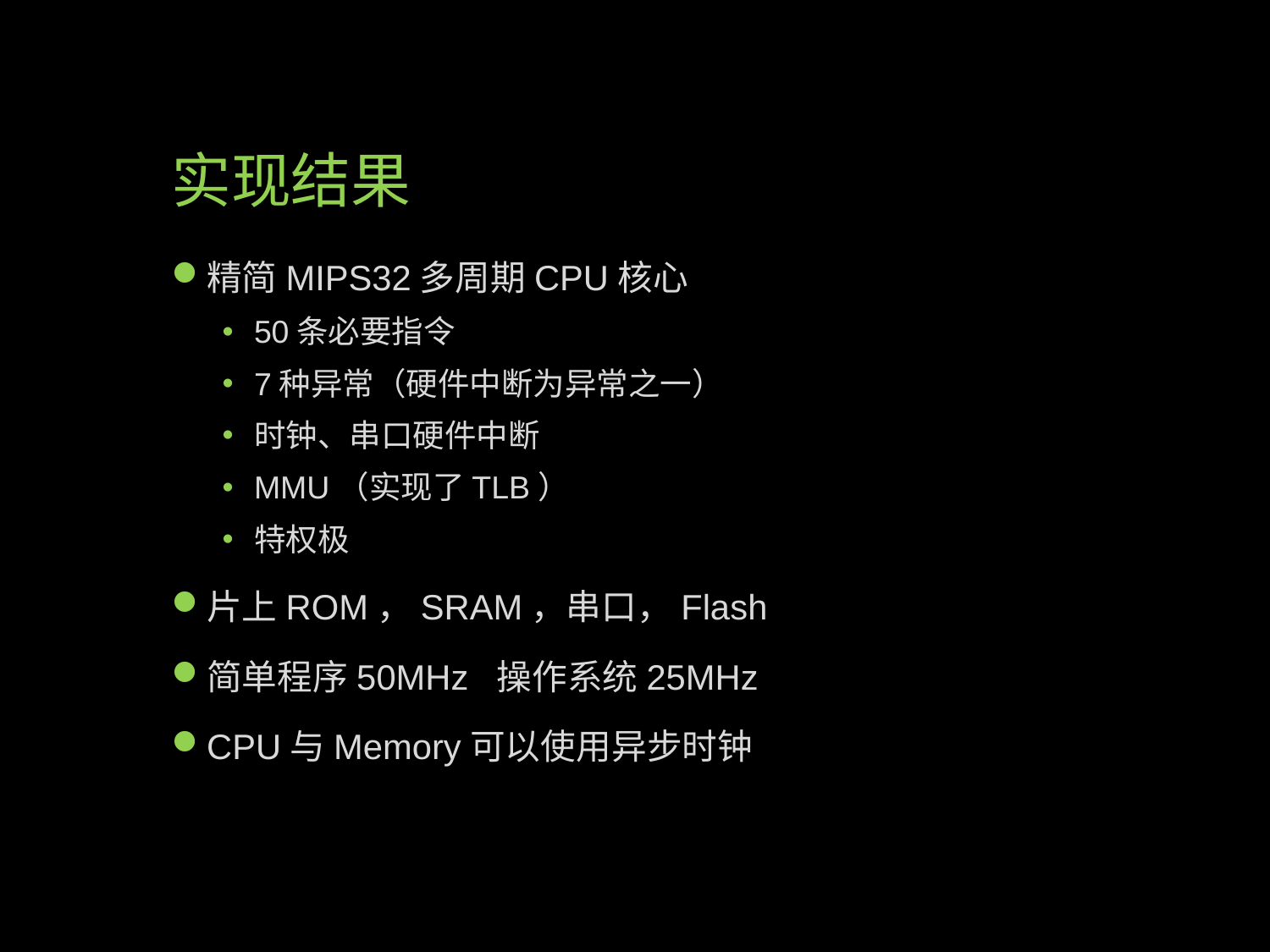

# 实现结果
精简MIPS32多周期CPU核心
50条必要指令
7种异常（硬件中断为异常之一）
时钟、串口硬件中断
MMU（实现了TLB）
特权极
片上ROM，SRAM，串口，Flash
简单程序50MHz  操作系统25MHz
CPU与Memory可以使用异步时钟